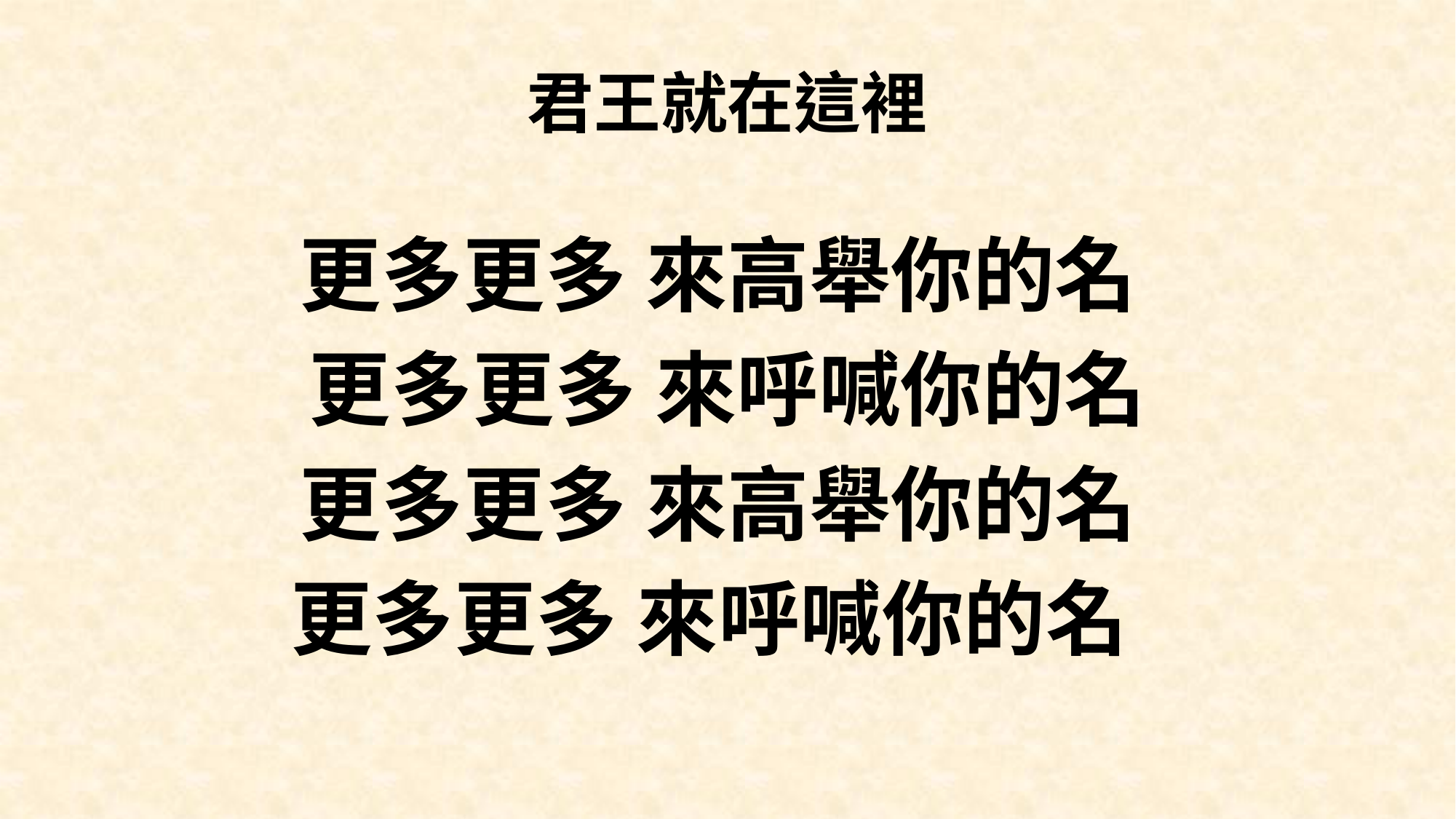

# 君王就在這裡
更多更多 來高舉你的名
更多更多 來呼喊你的名
更多更多 來高舉你的名
更多更多 來呼喊你的名